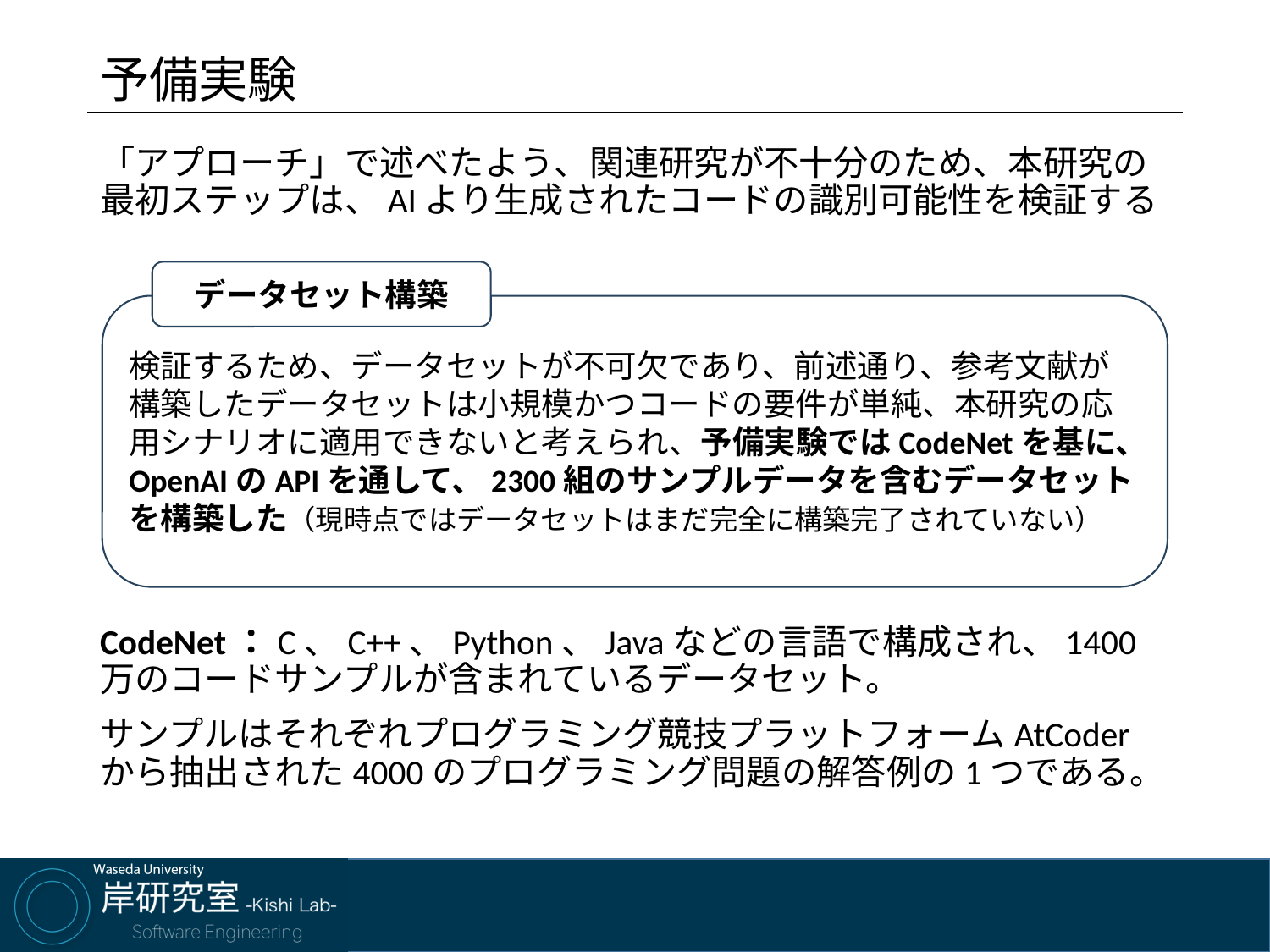

# 予備実験
「アプローチ」で述べたよう、関連研究が不十分のため、本研究の最初ステップは、AIより生成されたコードの識別可能性を検証する

CodeNet：C、C++、Python、Javaなどの言語で構成され、1400万のコードサンプルが含まれているデータセット。
サンプルはそれぞれプログラミング競技プラットフォームAtCoderから抽出された4000のプログラミング問題の解答例の1つである。
データセット構築
検証するため、データセットが不可欠であり、前述通り、参考文献が構築したデータセットは小規模かつコードの要件が単純、本研究の応用シナリオに適用できないと考えられ、予備実験ではCodeNetを基に、OpenAIのAPIを通して、2300組のサンプルデータを含むデータセットを構築した（現時点ではデータセットはまだ完全に構築完了されていない）
8